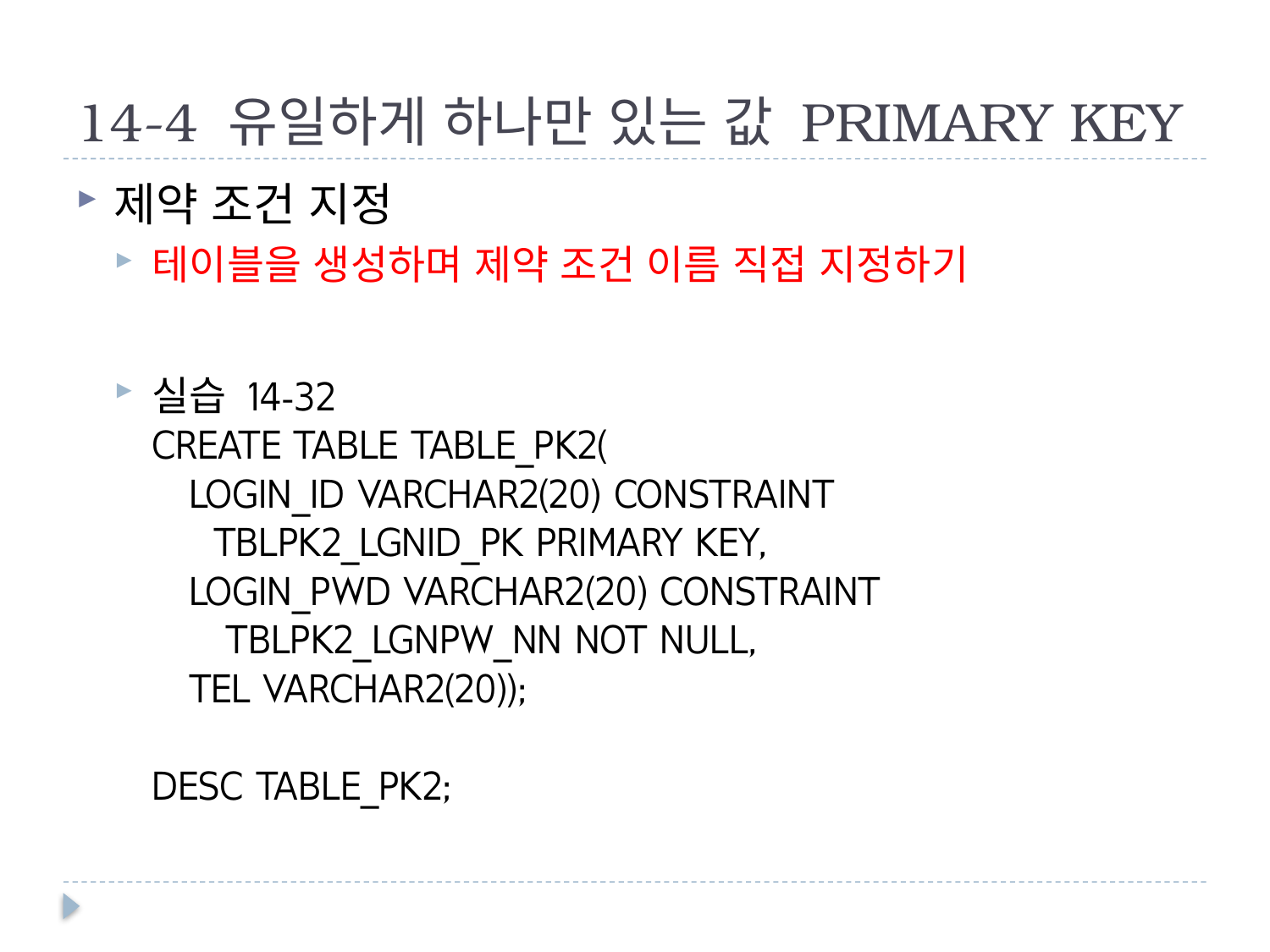

# 14-4 유일하게 하나만 있는 값 PRIMARY KEY
제약 조건 지정
테이블을 생성하며 제약 조건 이름 직접 지정하기

실습 14-32
CREATE TABLE TABLE_PK2(
   LOGIN_ID VARCHAR2(20) CONSTRAINT
     TBLPK2_LGNID_PK PRIMARY KEY,
   LOGIN_PWD VARCHAR2(20) CONSTRAINT
      TBLPK2_LGNPW_NN NOT NULL,
   TEL VARCHAR2(20));
DESC TABLE_PK2;